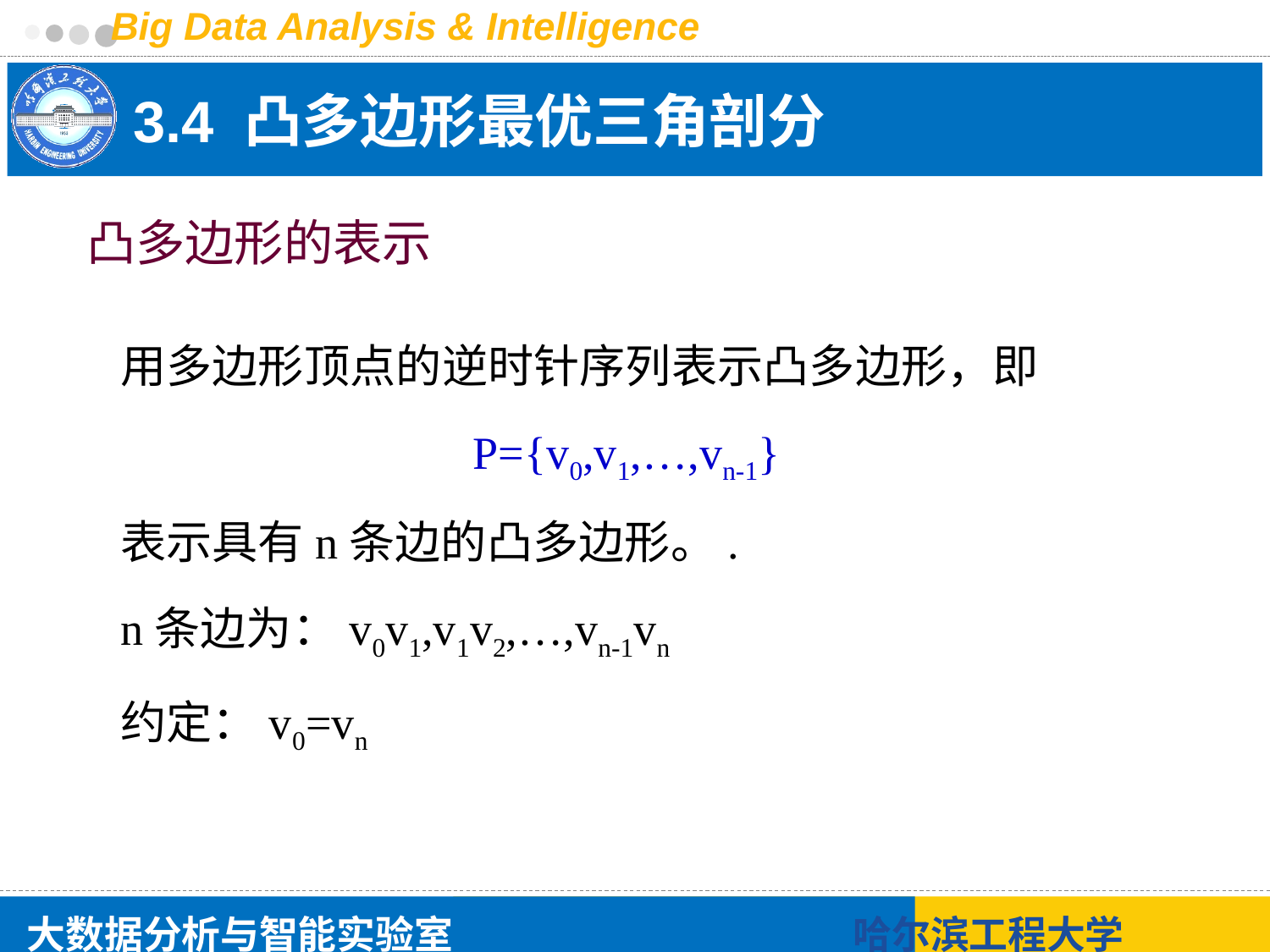

# 3.4 凸多边形最优三角剖分
凸多边形的表示
用多边形顶点的逆时针序列表示凸多边形，即
P={v0,v1,…,vn-1}
表示具有n条边的凸多边形。.
n条边为：v0v1,v1v2,…,vn-1vn
约定：v0=vn